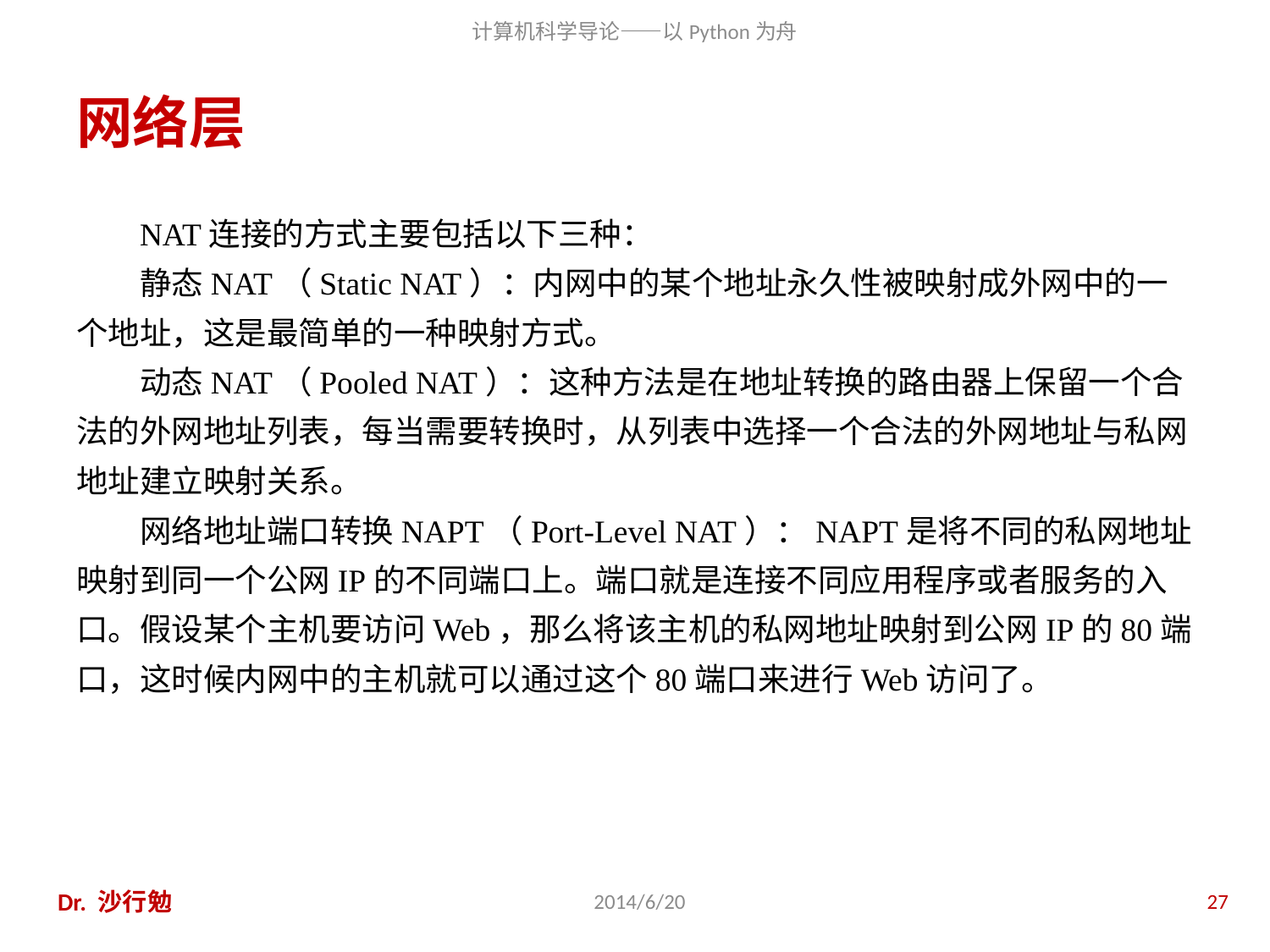

# 网络层
NAT连接的方式主要包括以下三种：
静态NAT（Static NAT）：内网中的某个地址永久性被映射成外网中的一个地址，这是最简单的一种映射方式。
动态NAT（Pooled NAT）：这种方法是在地址转换的路由器上保留一个合法的外网地址列表，每当需要转换时，从列表中选择一个合法的外网地址与私网地址建立映射关系。
网络地址端口转换NAPT（Port-Level NAT）：NAPT是将不同的私网地址映射到同一个公网IP的不同端口上。端口就是连接不同应用程序或者服务的入口。假设某个主机要访问Web，那么将该主机的私网地址映射到公网IP的80端口，这时候内网中的主机就可以通过这个80端口来进行Web访问了。
Dr. 沙行勉
2014/6/20
27